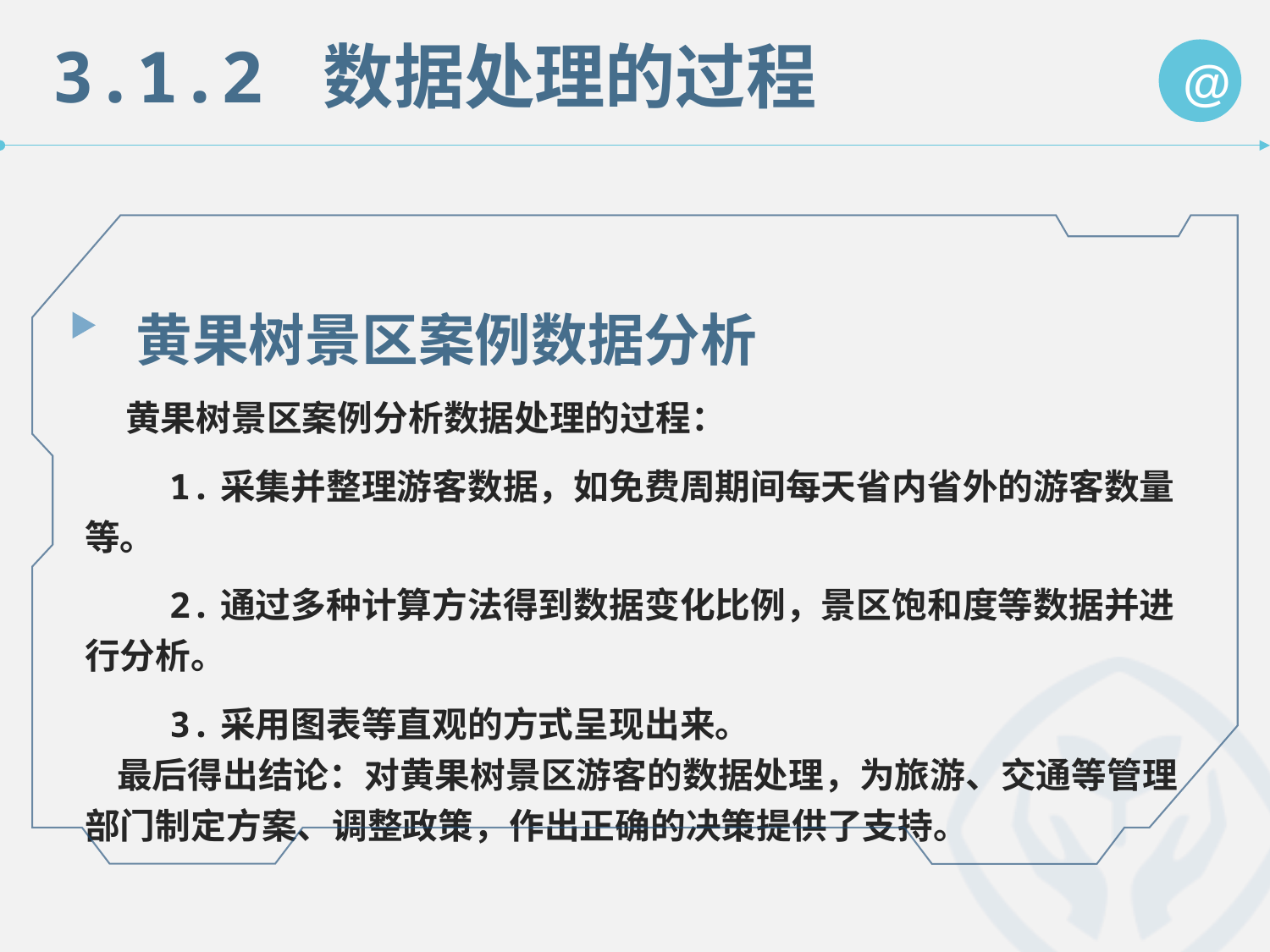

3.1.2 数据处理的过程
@

黄果树景区案例数据分析

    黄果树景区案例分析数据处理的过程：
    1.采集并整理游客数据，如免费周期间每天省内省外的游客数量等。
    2.通过多种计算方法得到数据变化比例，景区饱和度等数据并进行分析。
    3.采用图表等直观的方式呈现出来。
    最后得出结论：对黄果树景区游客的数据处理，为旅游、交通等管理部门制定方案、调整政策，作出正确的决策提供了支持。